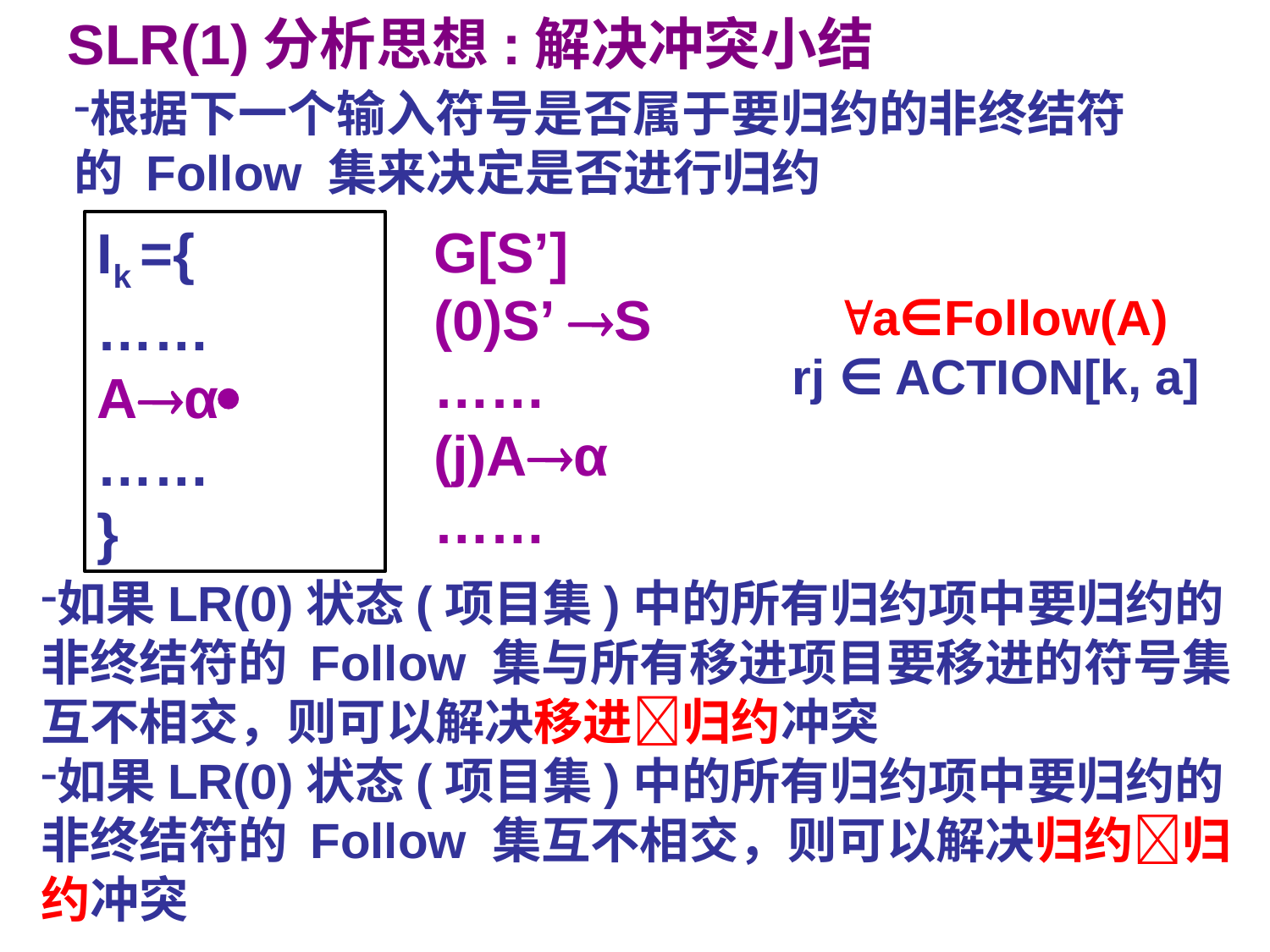

SLR(1)分析思想:解决冲突小结
根据下一个输入符号是否属于要归约的非终结符的 Follow 集来决定是否进行归约
G[S’]
(0)S’ →S
……
(j)A→α
……
Ik ={
……
A→α•
……
}
∀a∈Follow(A)
rj ∈ ACTION[k, a]
如果LR(0)状态(项目集)中的所有归约项中要归约的非终结符的 Follow 集与所有移进项目要移进的符号集互不相交，则可以解决移进−归约冲突
如果LR(0)状态(项目集)中的所有归约项中要归约的非终结符的 Follow 集互不相交，则可以解决归约−归约冲突